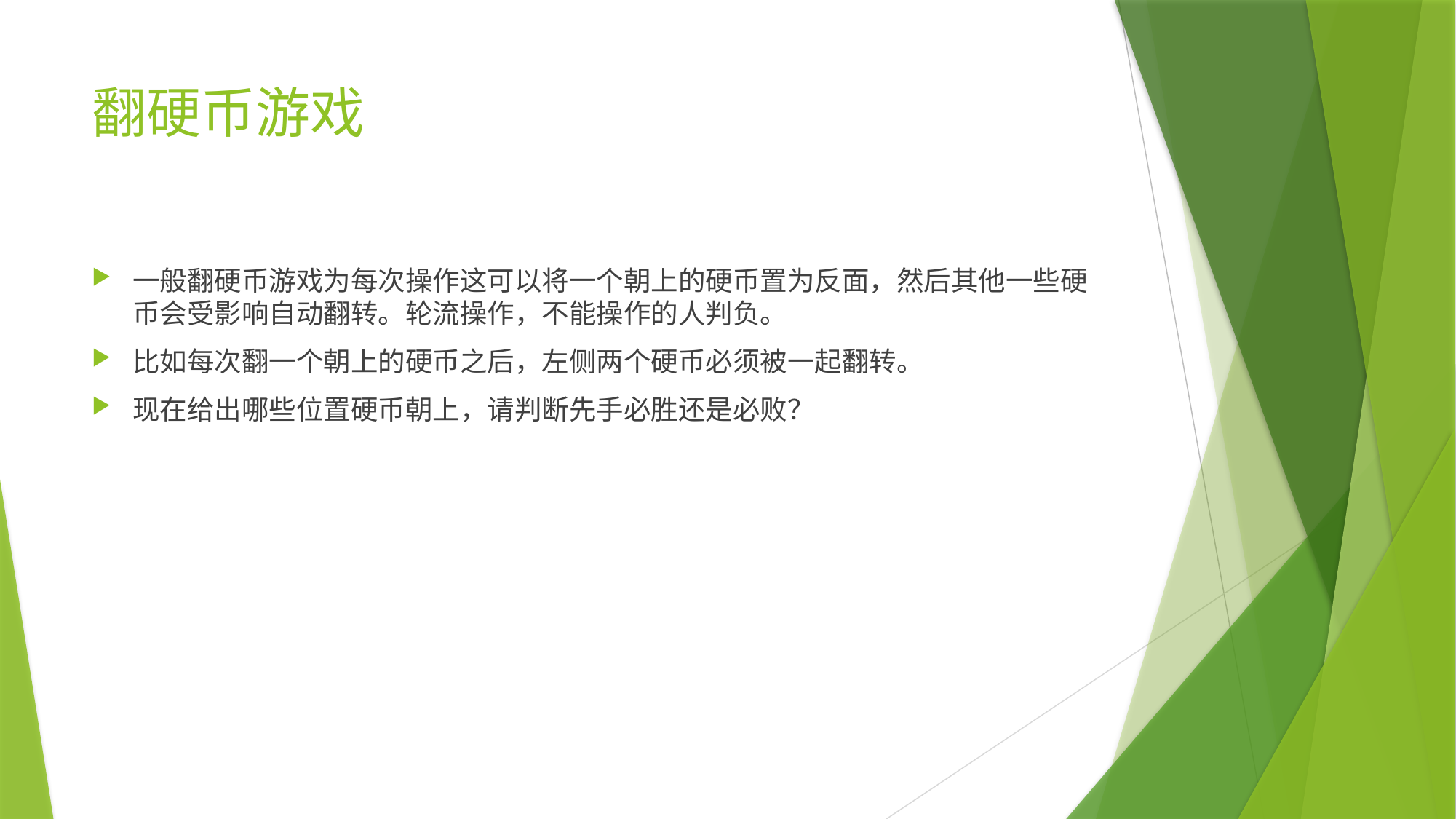

# 翻硬币游戏
一般翻硬币游戏为每次操作这可以将一个朝上的硬币置为反面，然后其他一些硬币会受影响自动翻转。轮流操作，不能操作的人判负。
比如每次翻一个朝上的硬币之后，左侧两个硬币必须被一起翻转。
现在给出哪些位置硬币朝上，请判断先手必胜还是必败？